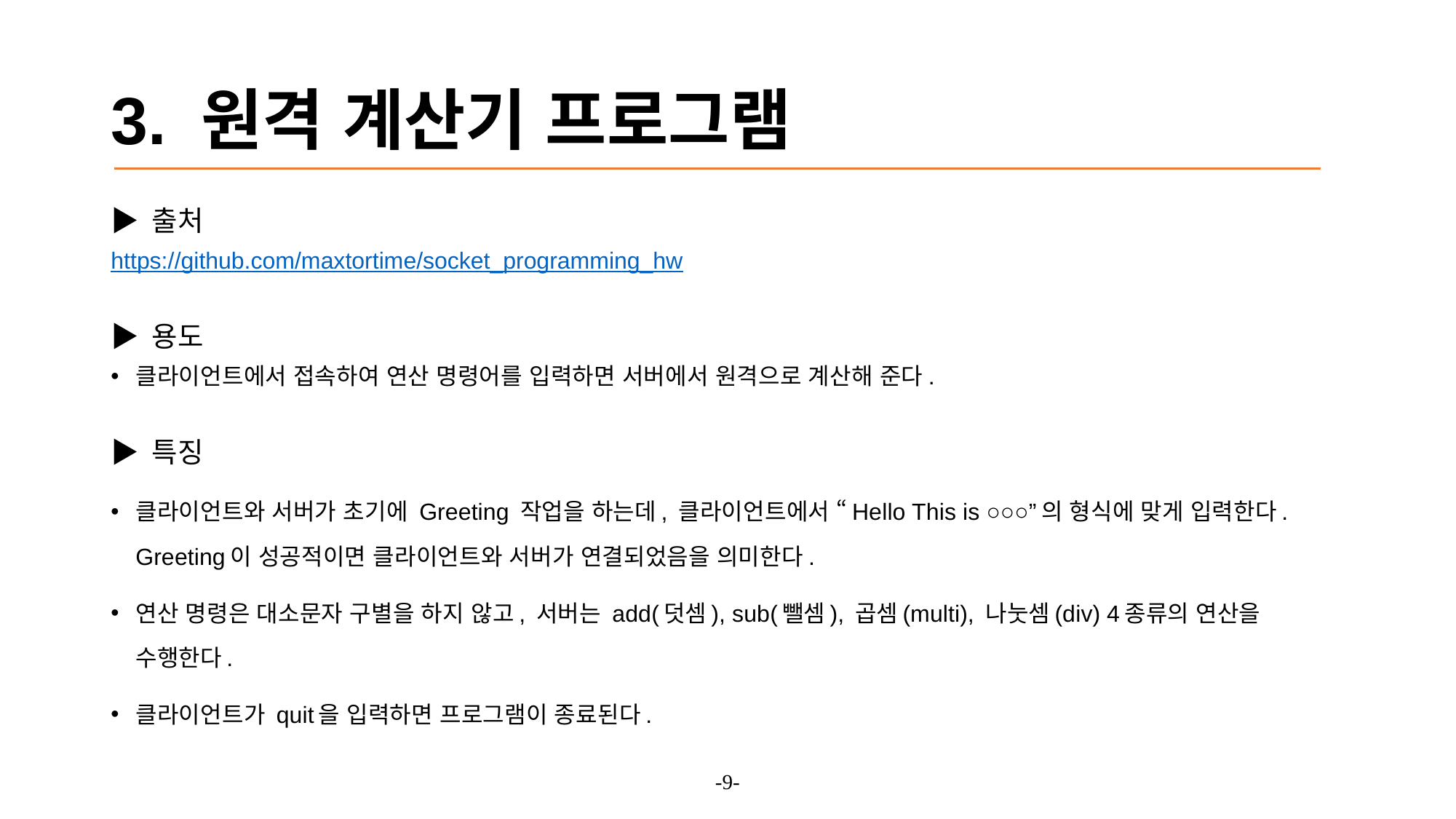

# 3. 원격 계산기 프로그램
▶ 출처
https://github.com/maxtortime/socket_programming_hw

▶ 용도
클라이언트에서 접속하여 연산 명령어를 입력하면 서버에서 원격으로 계산해 준다.

▶ 특징
클라이언트와 서버가 초기에 Greeting 작업을 하는데, 클라이언트에서 “Hello This is ○○○”의 형식에 맞게 입력한다. Greeting이 성공적이면 클라이언트와 서버가 연결되었음을 의미한다.
연산 명령은 대소문자 구별을 하지 않고, 서버는 add(덧셈), sub(뺄셈), 곱셈(multi), 나눗셈(div) 4종류의 연산을 수행한다.
클라이언트가 quit을 입력하면 프로그램이 종료된다.
-9-